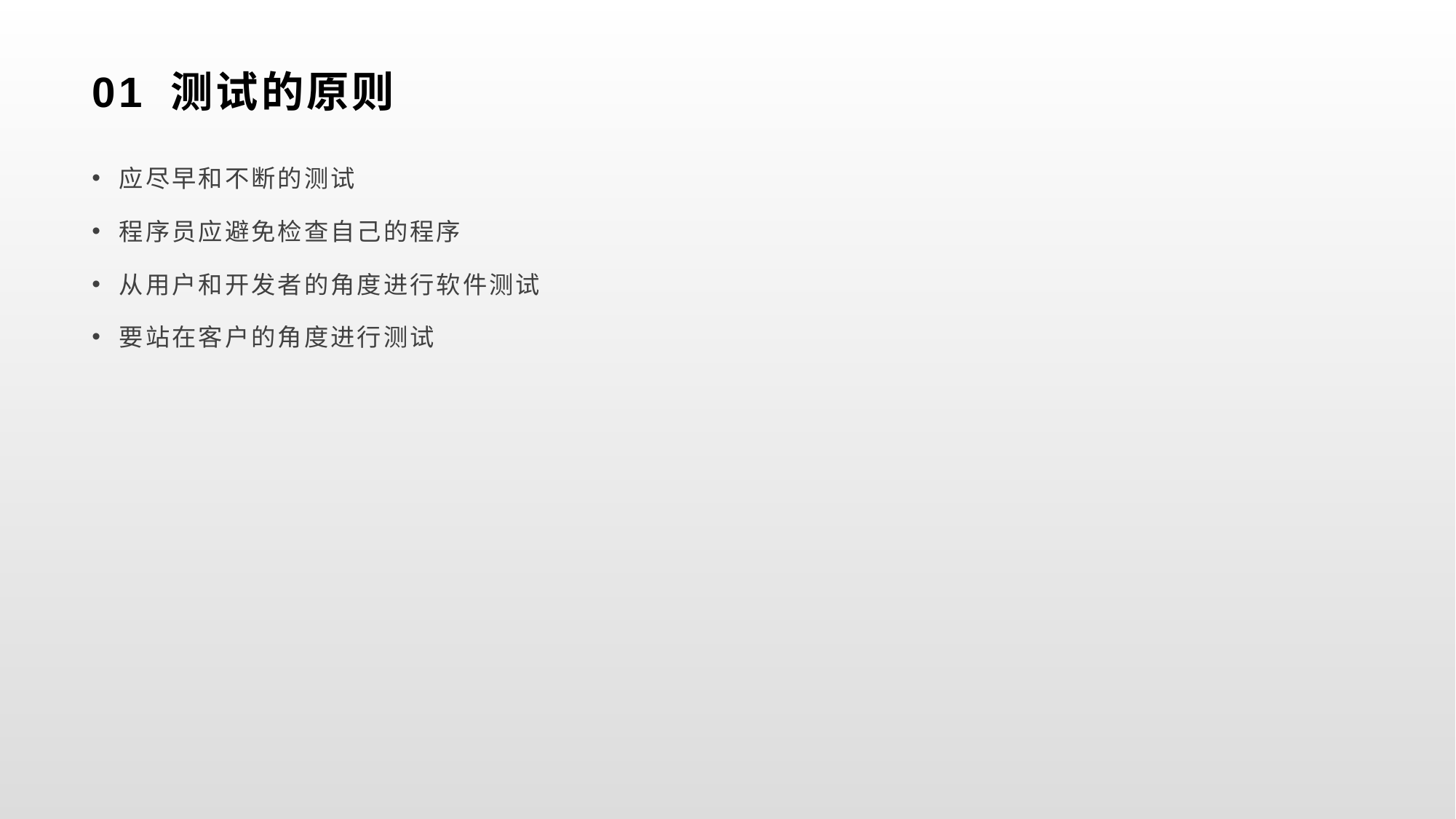

# 01 测试的原则
应尽早和不断的测试
程序员应避免检查自己的程序
从用户和开发者的角度进行软件测试
要站在客户的角度进行测试